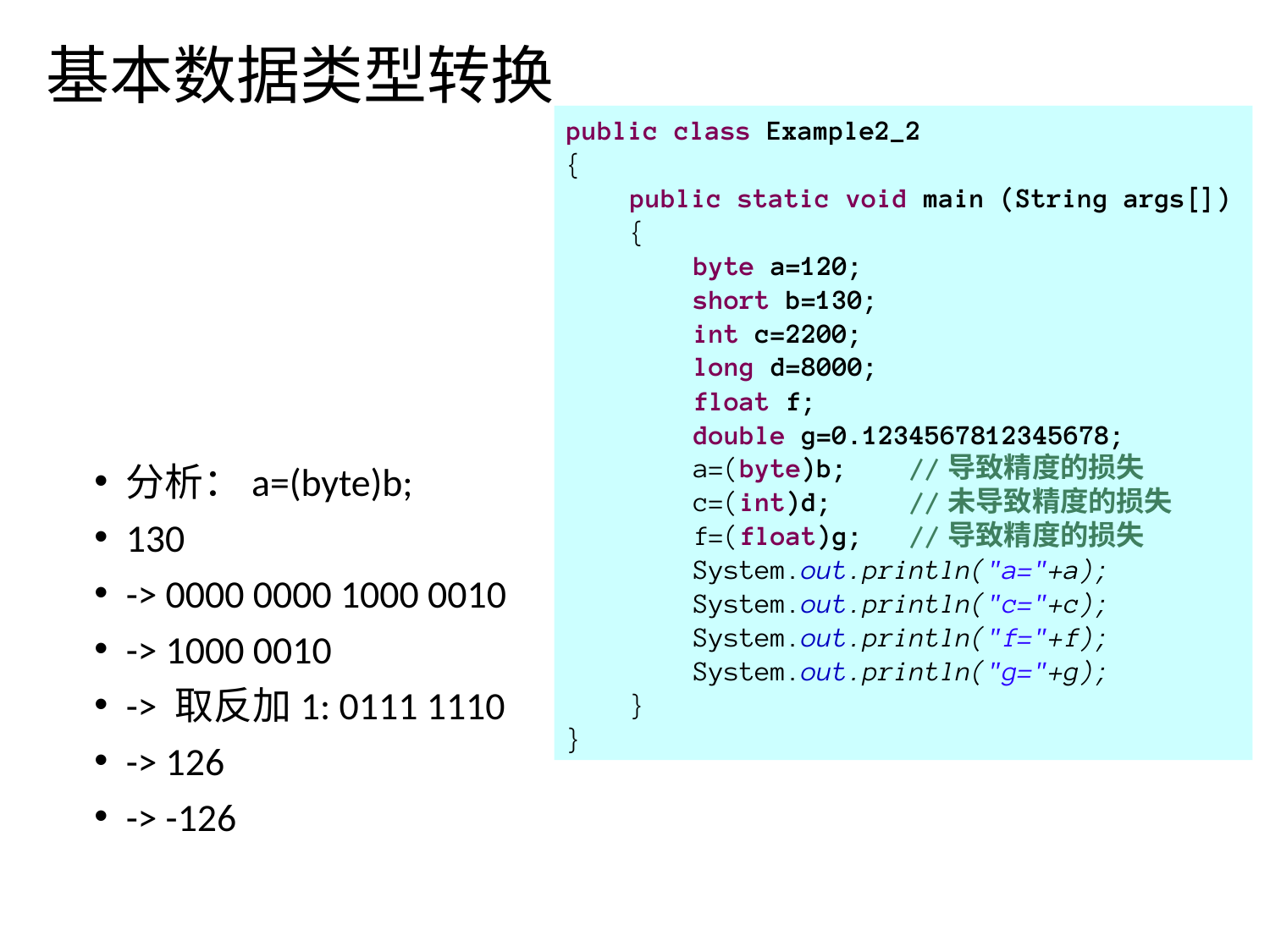

# 基本数据类型转换
public class Example2_2
{
public static void main (String args[])
{
byte a=120;
short b=130;
int c=2200;
long d=8000;
float f;
double g=0.1234567812345678;
a=(byte)b;    //导致精度的损失
c=(int)d;     //未导致精度的损失
f=(float)g;   //导致精度的损失
System.out.println("a="+a);
System.out.println("c="+c);
System.out.println("f="+f);
System.out.println("g="+g);
}
}

分析：a=(byte)b;
130
-> 0000 0000 1000 0010
-> 1000 0010
-> 取反加1: 0111 1110
-> 126
-> -126